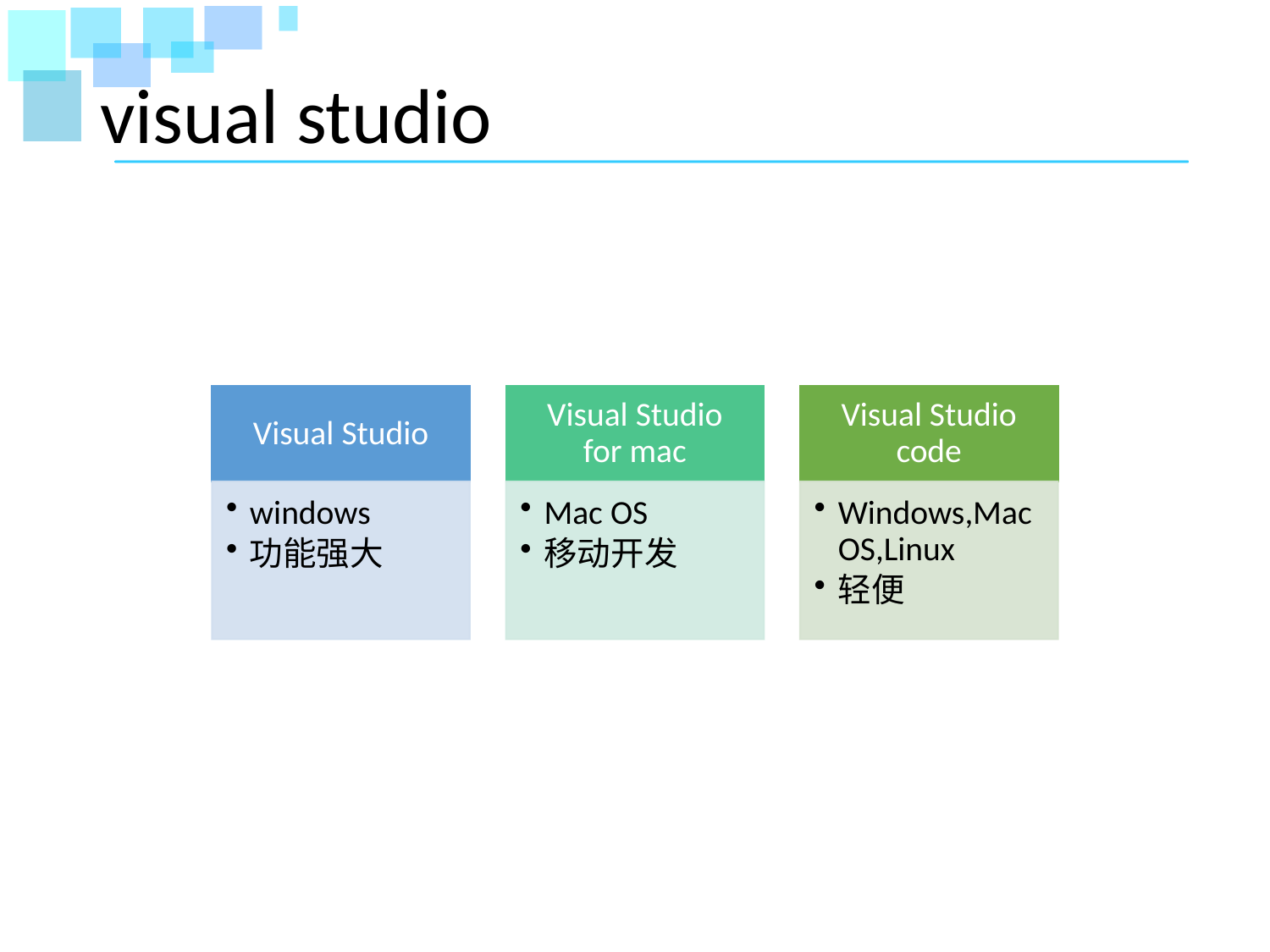

# visual studio
Visual Studio
windows
功能强大
Visual Studio for mac
Mac OS
移动开发
Visual Studio code
Windows,Mac OS,Linux
轻便